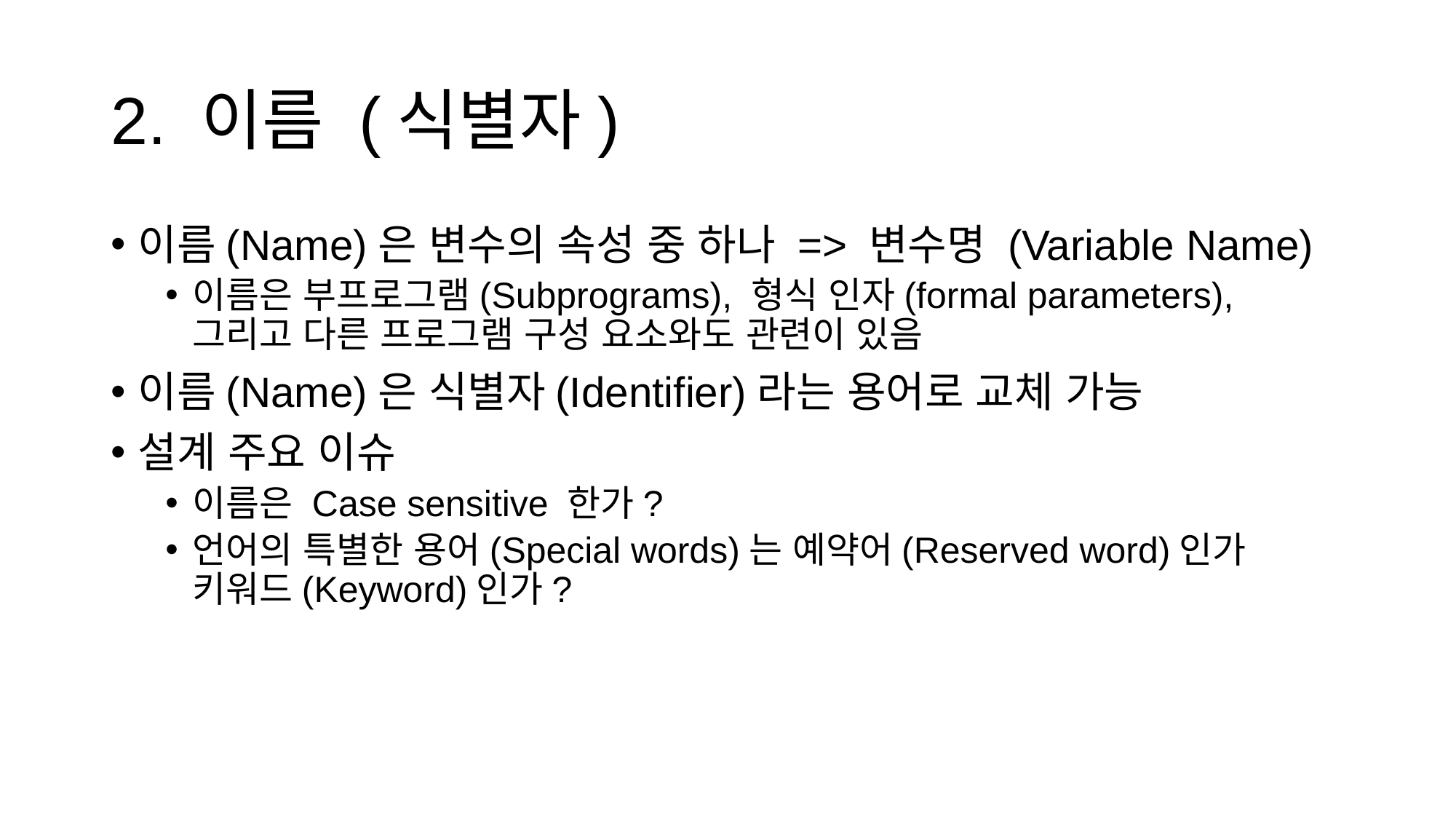

# 2. 이름 (식별자)
이름(Name)은 변수의 속성 중 하나 => 변수명 (Variable Name)
이름은 부프로그램(Subprograms), 형식 인자(formal parameters), 그리고 다른 프로그램 구성 요소와도 관련이 있음
이름(Name)은 식별자(Identifier)라는 용어로 교체 가능
설계 주요 이슈
이름은 Case sensitive 한가?
언어의 특별한 용어(Special words)는 예약어(Reserved word)인가 키워드(Keyword)인가?